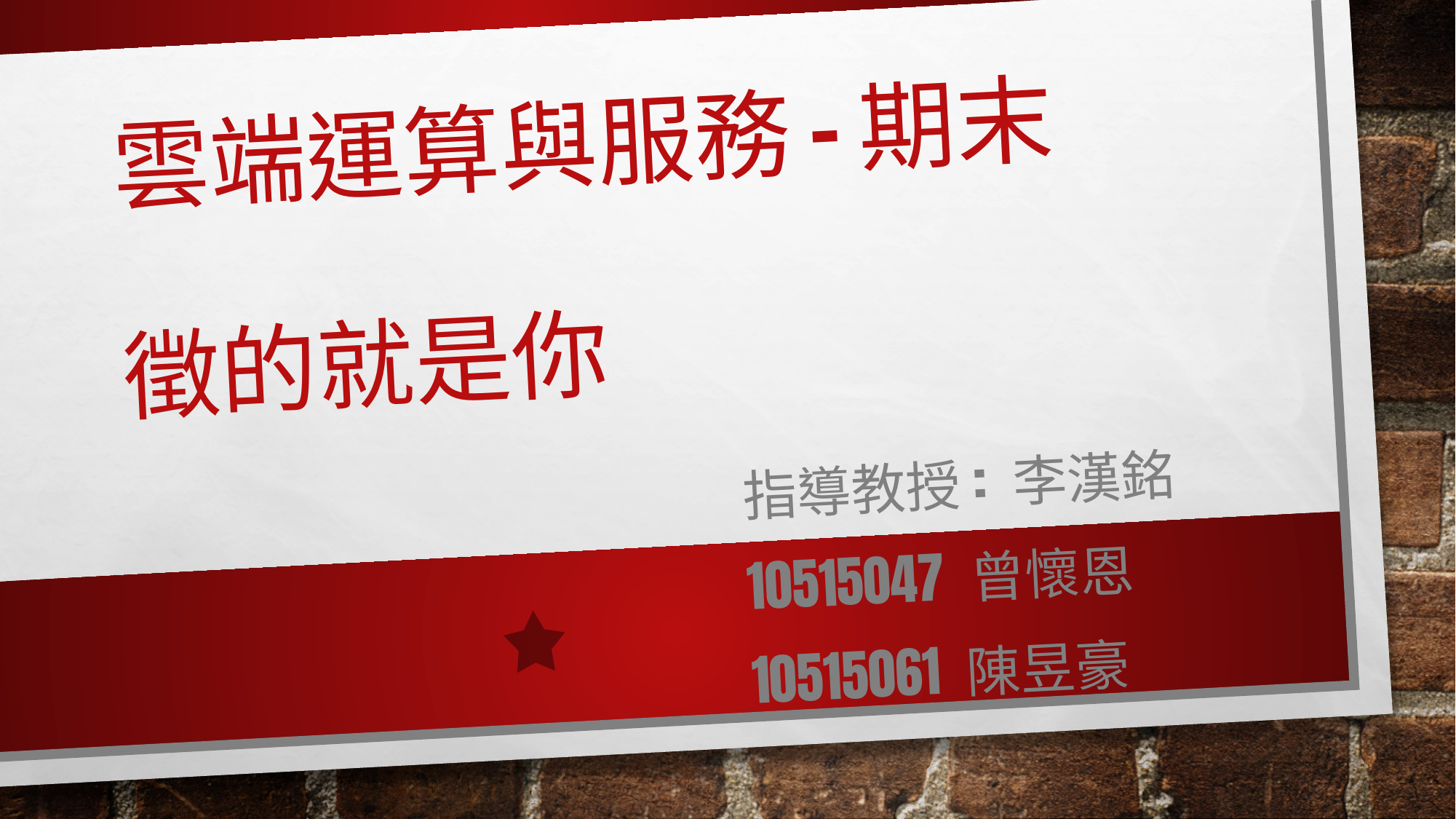

# 雲端運算與服務-期末 徵的就是你
指導教授: 李漢銘
10515047 曾懷恩
10515061 陳昱豪